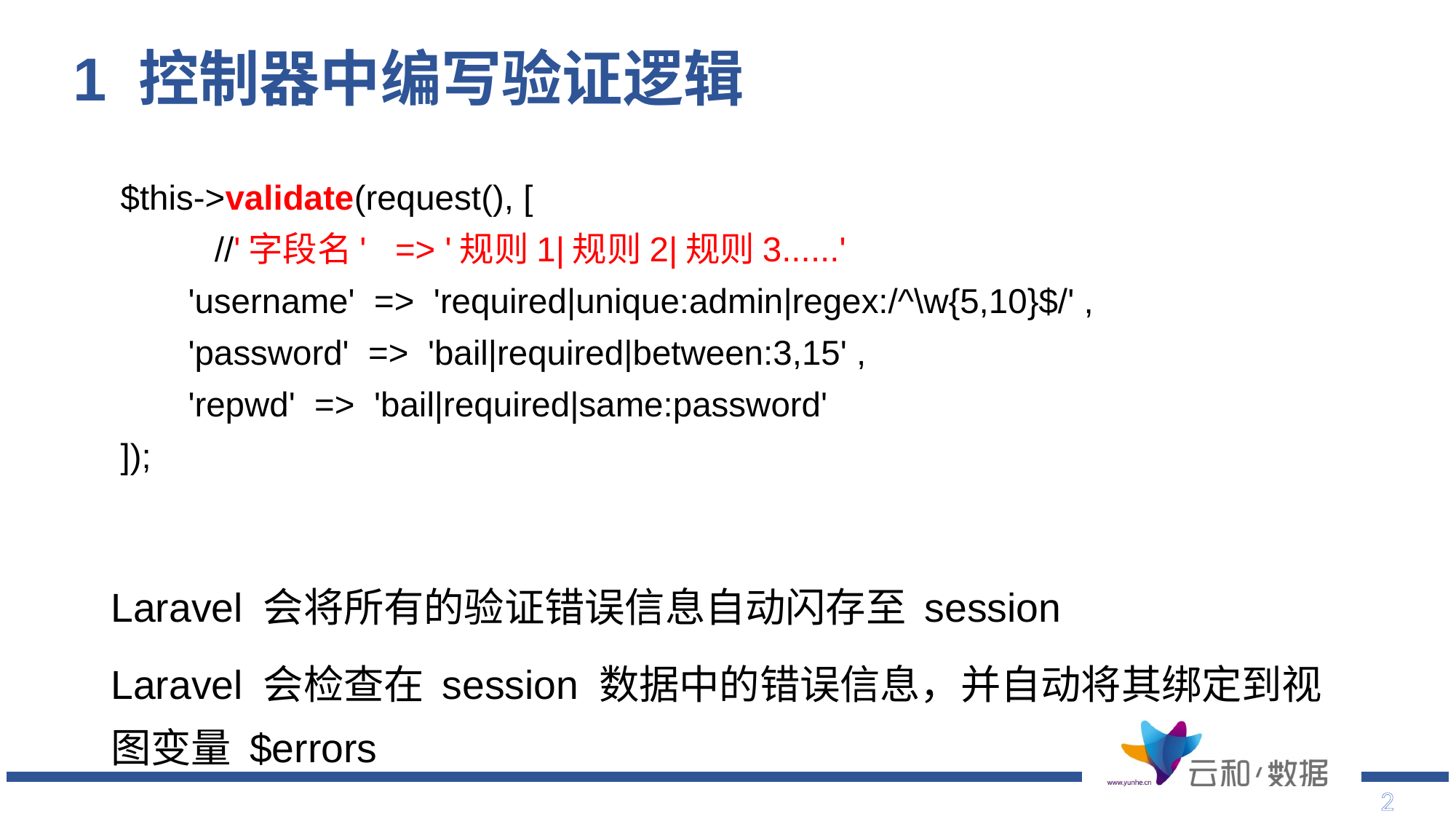

# 1 控制器中编写验证逻辑
 $this->validate(request(), [
	//'字段名'   => '规则1|规则2|规则3......'
        'username'  =>  'required|unique:admin|regex:/^\w{5,10}$/' ,
        'password'  =>  'bail|required|between:3,15' ,
        'repwd'  =>  'bail|required|same:password'
 ]);

Laravel 会将所有的验证错误信息自动闪存至 session
Laravel 会检查在 session 数据中的错误信息，并自动将其绑定到视图变量 $errors